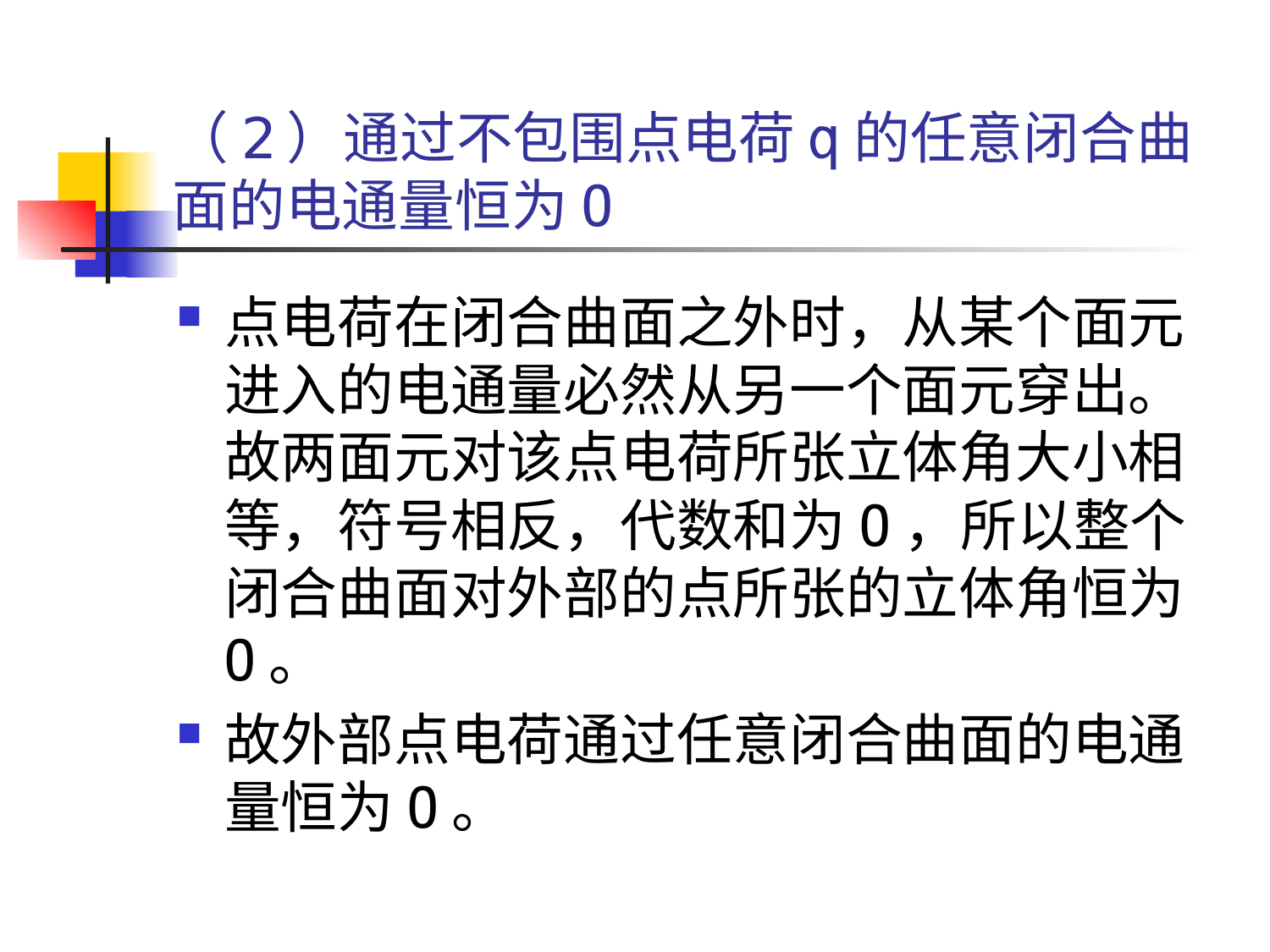

# （2）通过不包围点电荷q的任意闭合曲面的电通量恒为0
点电荷在闭合曲面之外时，从某个面元进入的电通量必然从另一个面元穿出。故两面元对该点电荷所张立体角大小相等，符号相反，代数和为0，所以整个闭合曲面对外部的点所张的立体角恒为0。
故外部点电荷通过任意闭合曲面的电通量恒为0。